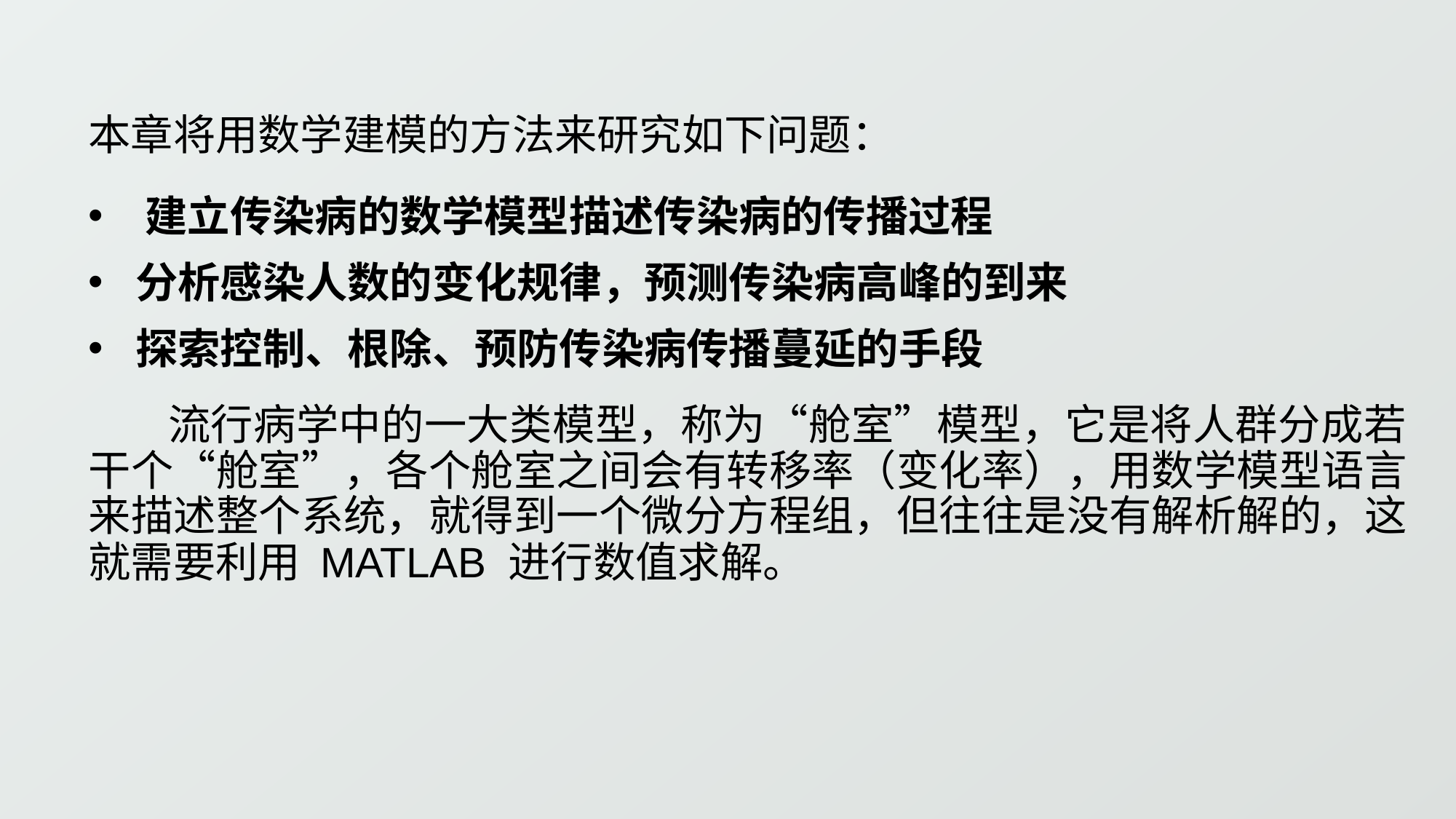

本章将用数学建模的方法来研究如下问题：
  建立传染病的数学模型描述传染病的传播过程
 分析感染人数的变化规律，预测传染病高峰的到来
 探索控制、根除、预防传染病传播蔓延的手段
       流行病学中的一大类模型，称为“舱室”模型，它是将人群分成若干个“舱室”，各个舱室之间会有转移率（变化率），用数学模型语言来描述整个系统，就得到一个微分方程组，但往往是没有解析解的，这就需要利用 MATLAB 进行数值求解。